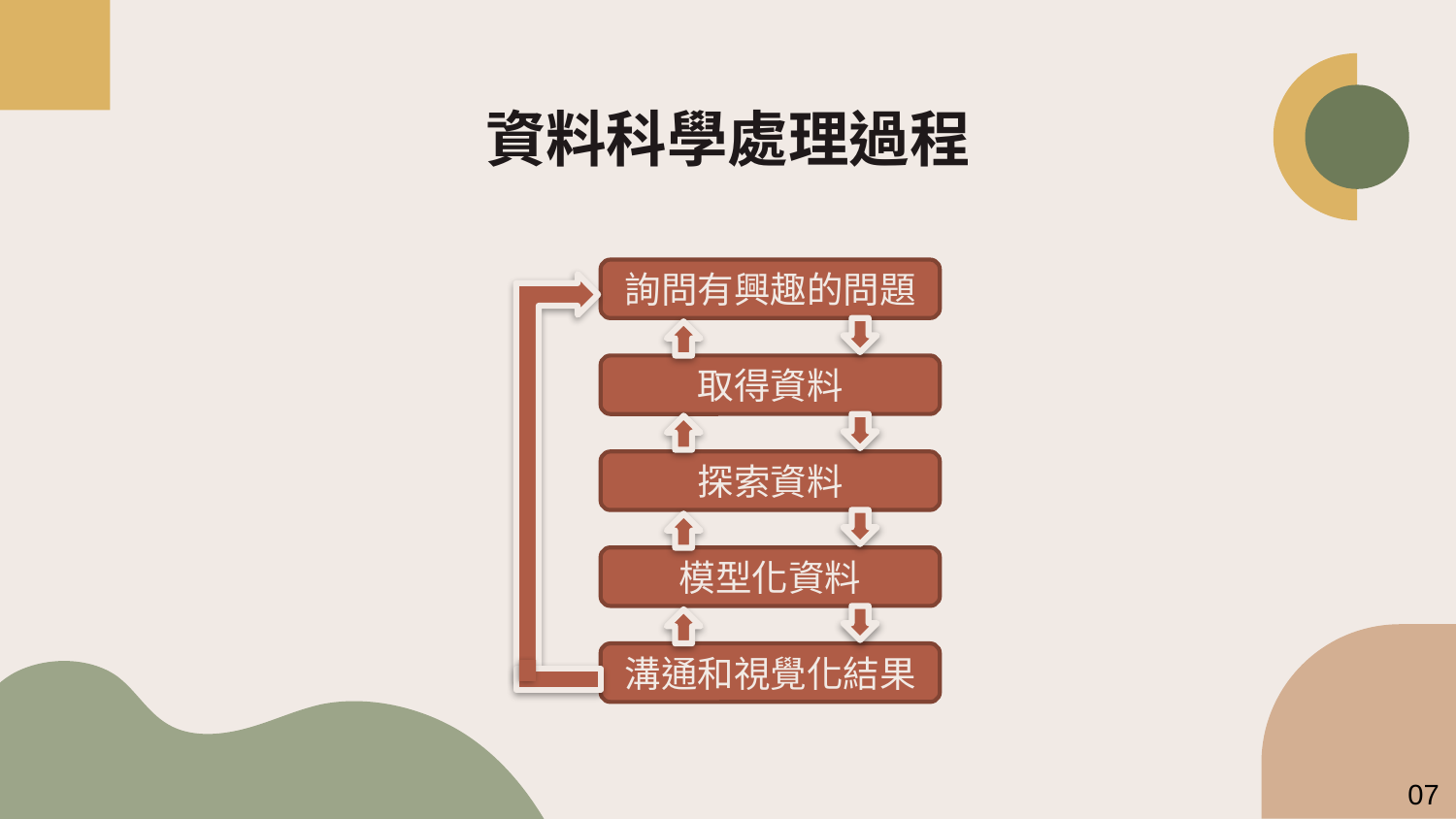

# 資料科學處理過程
詢問有興趣的問題

取得資料

探索資料

模型化資料

溝通和視覺化結果

07